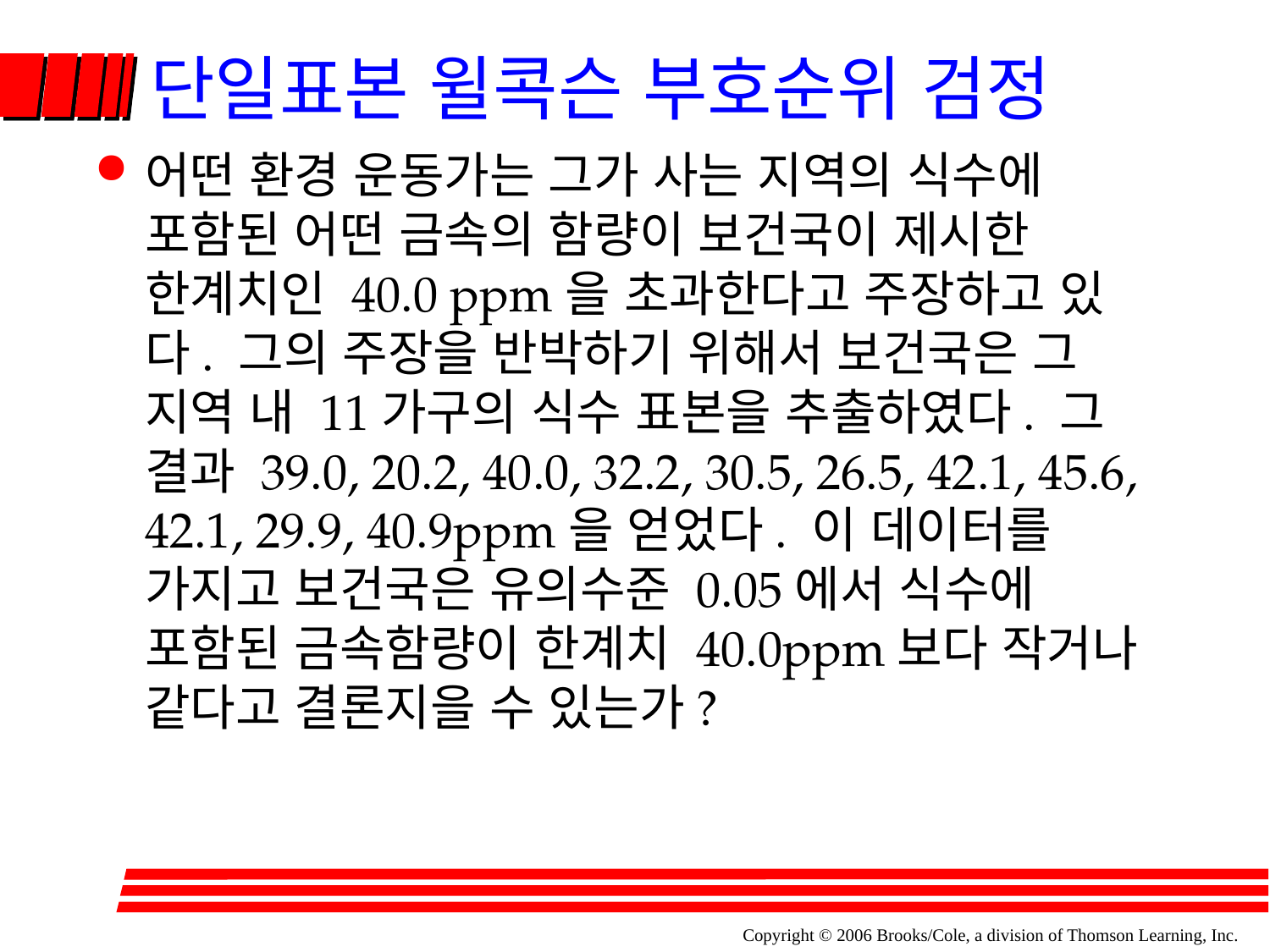

# 단일표본 윌콕슨 부호순위 검정
어떤 환경 운동가는 그가 사는 지역의 식수에 포함된 어떤 금속의 함량이 보건국이 제시한 한계치인 40.0 ppm을 초과한다고 주장하고 있다. 그의 주장을 반박하기 위해서 보건국은 그 지역 내 11가구의 식수 표본을 추출하였다. 그 결과 39.0, 20.2, 40.0, 32.2, 30.5, 26.5, 42.1, 45.6, 42.1, 29.9, 40.9ppm을 얻었다. 이 데이터를 가지고 보건국은 유의수준 0.05에서 식수에 포함된 금속함량이 한계치 40.0ppm보다 작거나 같다고 결론지을 수 있는가?